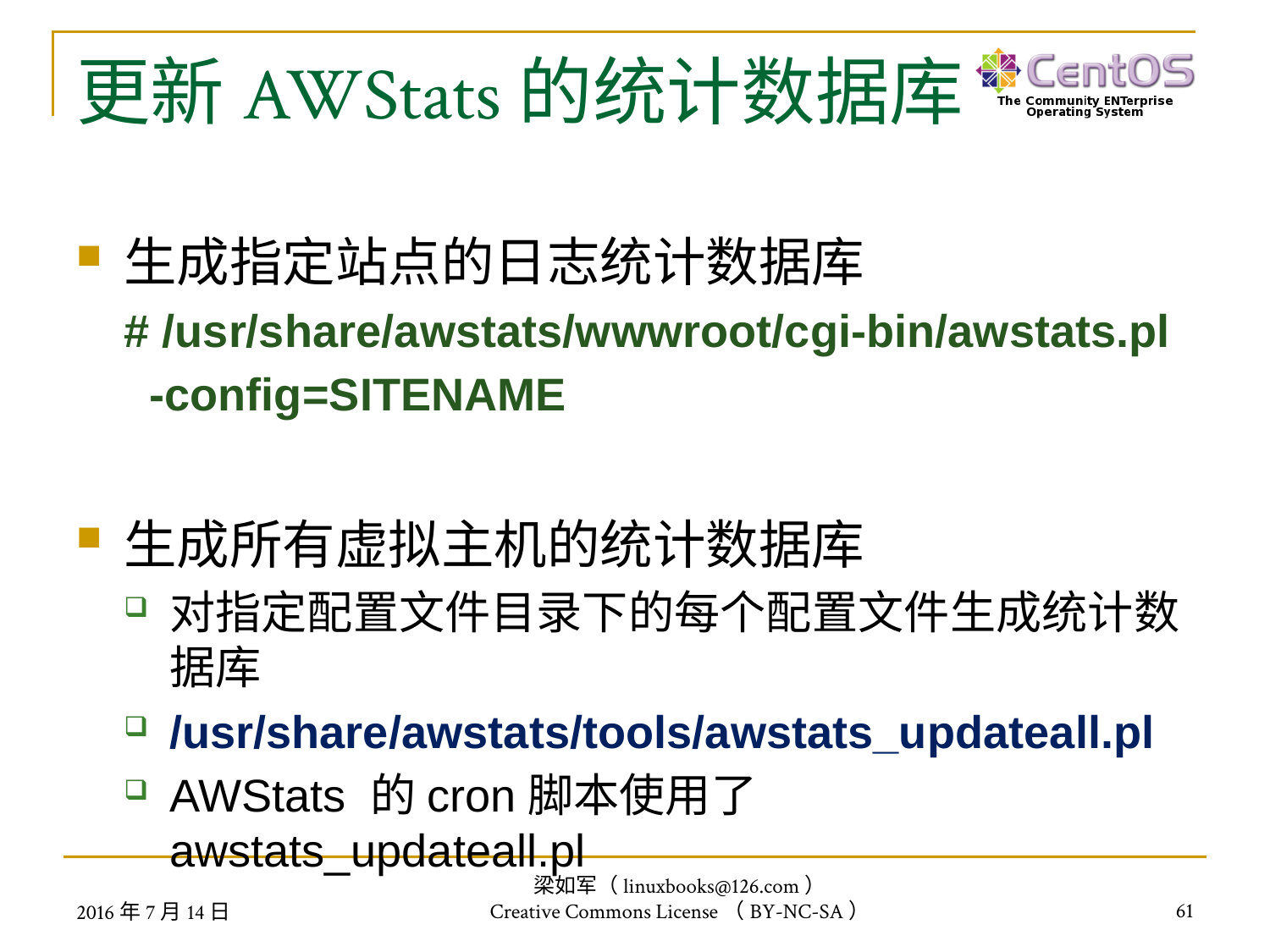

# 更新AWStats的统计数据库
生成指定站点的日志统计数据库
# /usr/share/awstats/wwwroot/cgi-bin/awstats.pl
  -config=SITENAME

生成所有虚拟主机的统计数据库
对指定配置文件目录下的每个配置文件生成统计数据库
/usr/share/awstats/tools/awstats_updateall.pl
AWStats 的cron脚本使用了 awstats_updateall.pl

梁如军（linuxbooks@126.com）
Creative Commons License（BY-NC-SA）
2016年7月14日
61